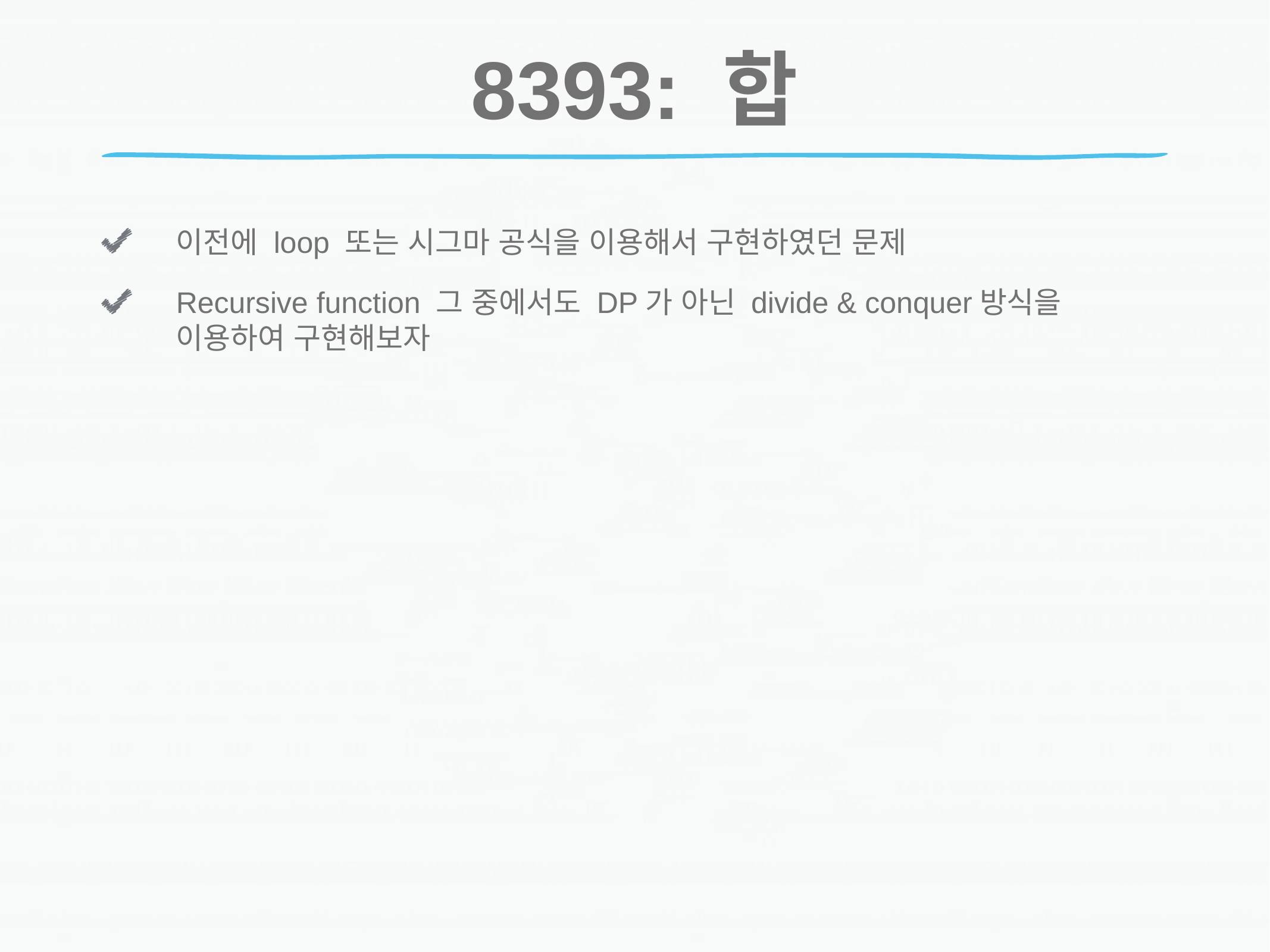

# 8393: 합
이전에 loop 또는 시그마 공식을 이용해서 구현하였던 문제
Recursive function 그 중에서도 DP가 아닌 divide & conquer방식을 이용하여 구현해보자